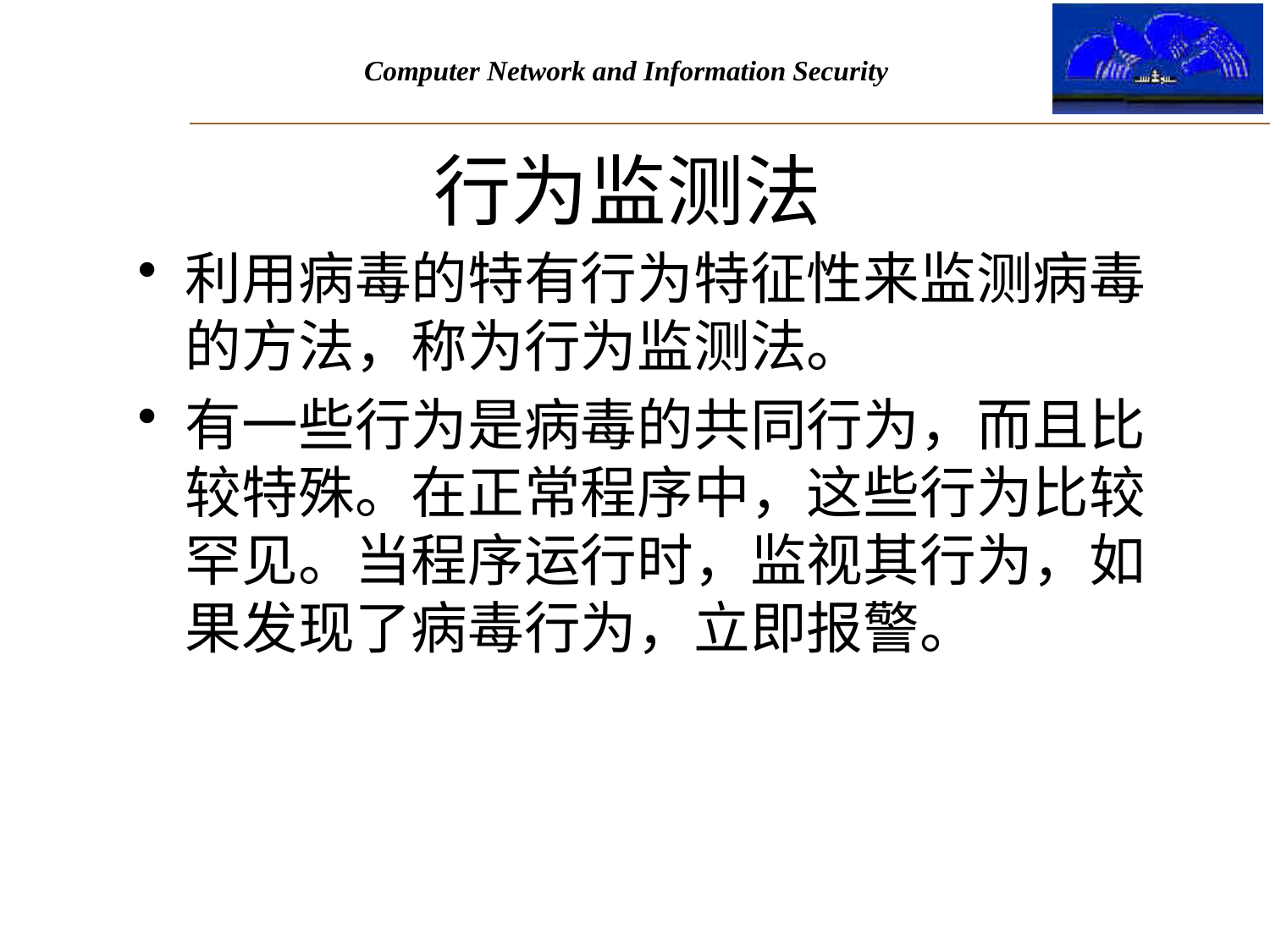

# 行为监测法
利用病毒的特有行为特征性来监测病毒的方法，称为行为监测法。
有一些行为是病毒的共同行为，而且比较特殊。在正常程序中，这些行为比较罕见。当程序运行时，监视其行为，如果发现了病毒行为，立即报警。